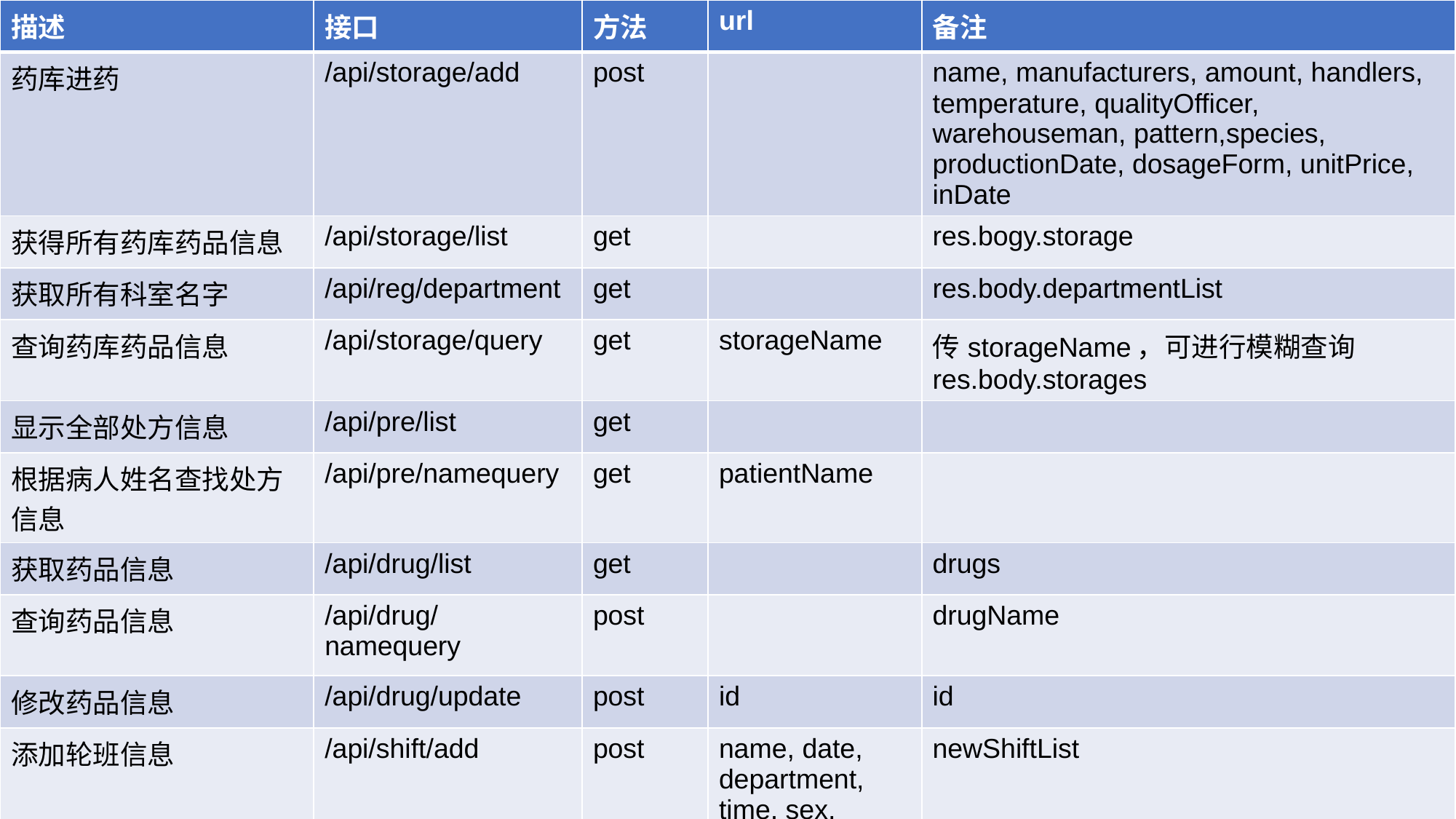

| 描述 | 接口 | 方法 | url | 备注 |
| --- | --- | --- | --- | --- |
| 药库进药 | /api/storage/add | post |  | name, manufacturers, amount, handlers, temperature, qualityOfficer, warehouseman, pattern,species, productionDate, dosageForm, unitPrice, inDate |
| 获得所有药库药品信息 | /api/storage/list | get |  | res.bogy.storage |
| 获取所有科室名字 | /api/reg/department | get |  | res.body.departmentList |
| 查询药库药品信息 | /api/storage/query | get | storageName | 传storageName，可进行模糊查询 res.body.storages |
| 显示全部处方信息 | /api/pre/list | get |  |  |
| 根据病人姓名查找处方信息 | /api/pre/namequery | get | patientName |  |
| 获取药品信息 | /api/drug/list | get |  | drugs |
| 查询药品信息 | /api/drug/namequery | post |  | drugName |
| 修改药品信息 | /api/drug/update | post | id | id |
| 添加轮班信息 | /api/shift/add | post | name, date, department, time, sex, phone, text, sign | newShiftList |